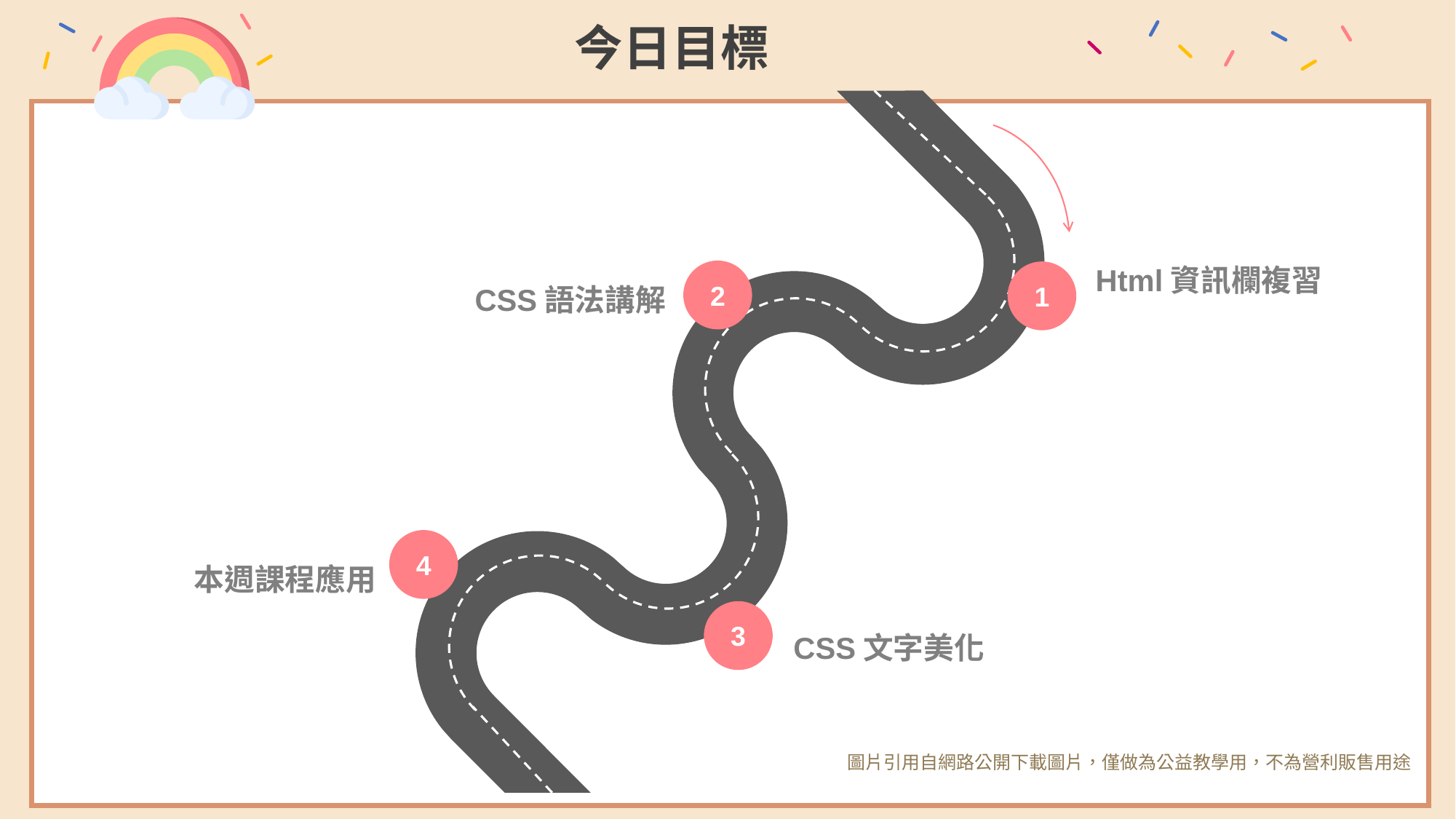

今日目標

Html資訊欄複習
CSS語法講解
2
1
4
本週課程應用
3
                   CSS文字美化
圖片引用自網路公開下載圖片，僅做為公益教學用，不為營利販售用途